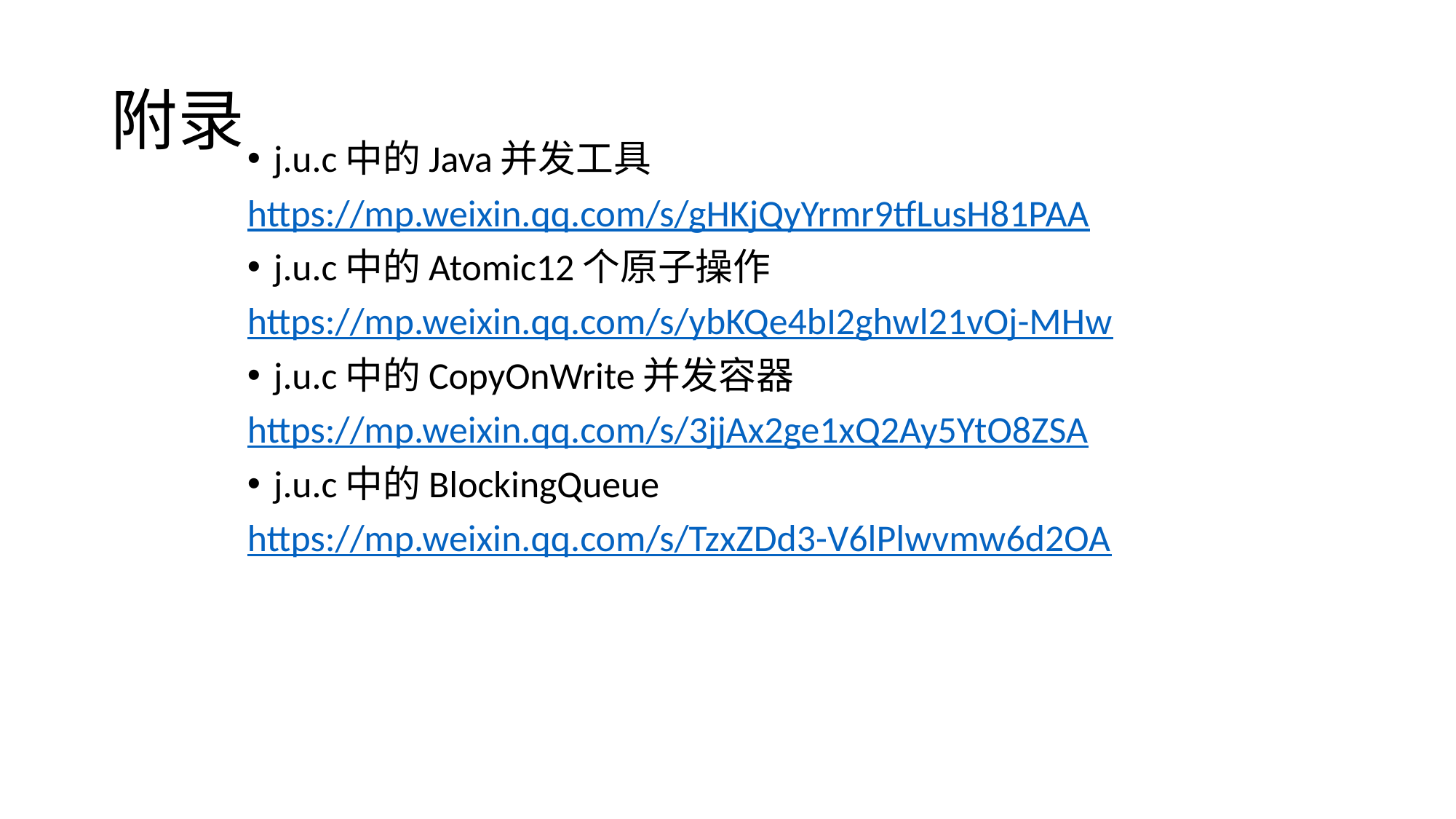

# 附录
j​.u.c​中的Java并发工具
https://mp.weixin.qq.com/s/gHKjQyYrmr9tfLusH81PAA
j​.u.c​中的Atomic12个原子操作
https://mp.weixin.qq.com/s/ybKQe4bI2ghwl21vOj-MHw
j.u.c中的CopyOnWrite并发容器
https://mp.weixin.qq.com/s/3jjAx2ge1xQ2Ay5YtO8ZSA
j.u.c中的BlockingQueue
https://mp.weixin.qq.com/s/TzxZDd3-V6lPlwvmw6d2OA